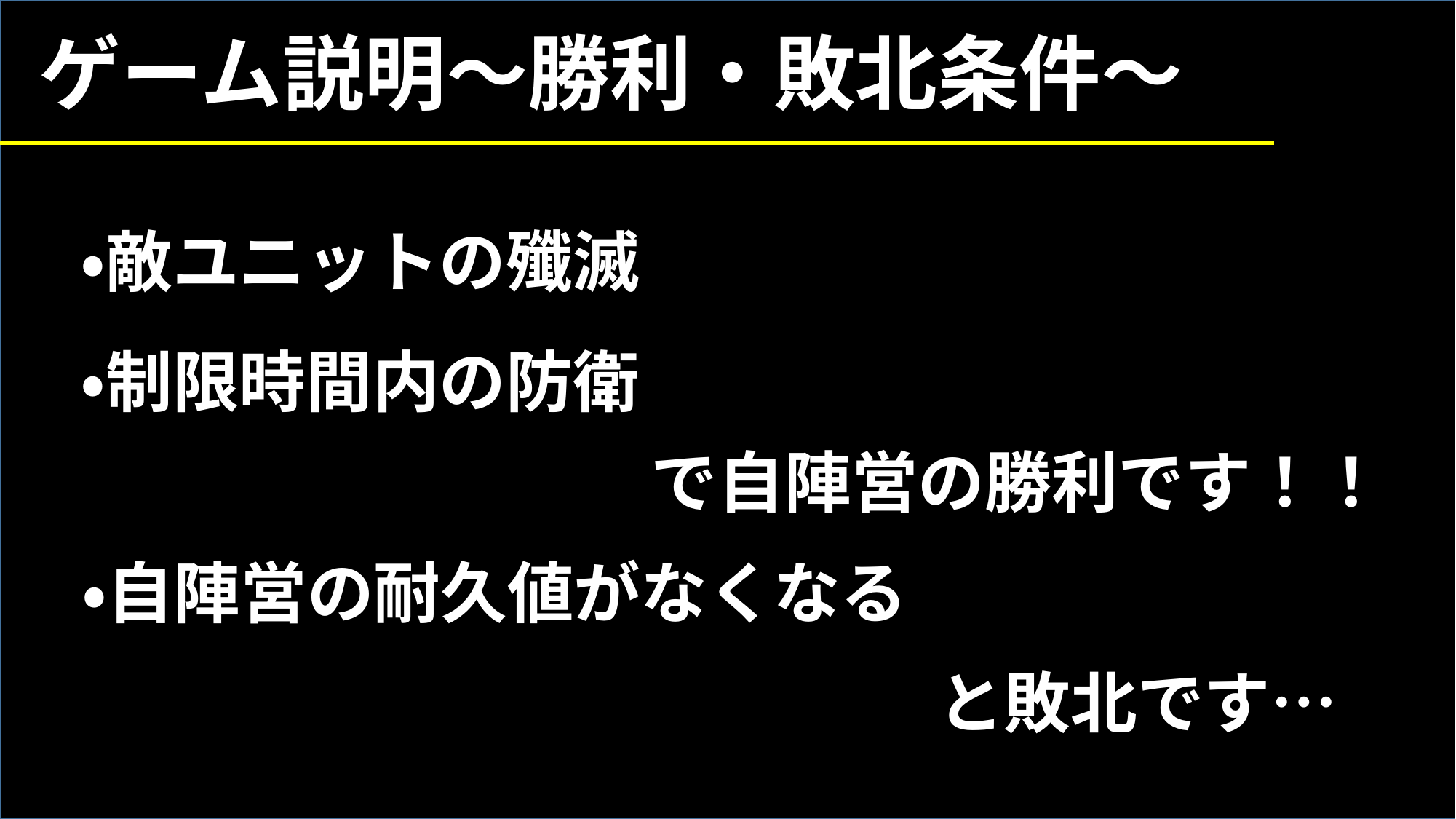

ゲーム説明～勝利・敗北条件～
・敵ユニットの殲滅
・制限時間内の防衛
で自陣営の勝利です！！
・自陣営の耐久値がなくなる
と敗北です…